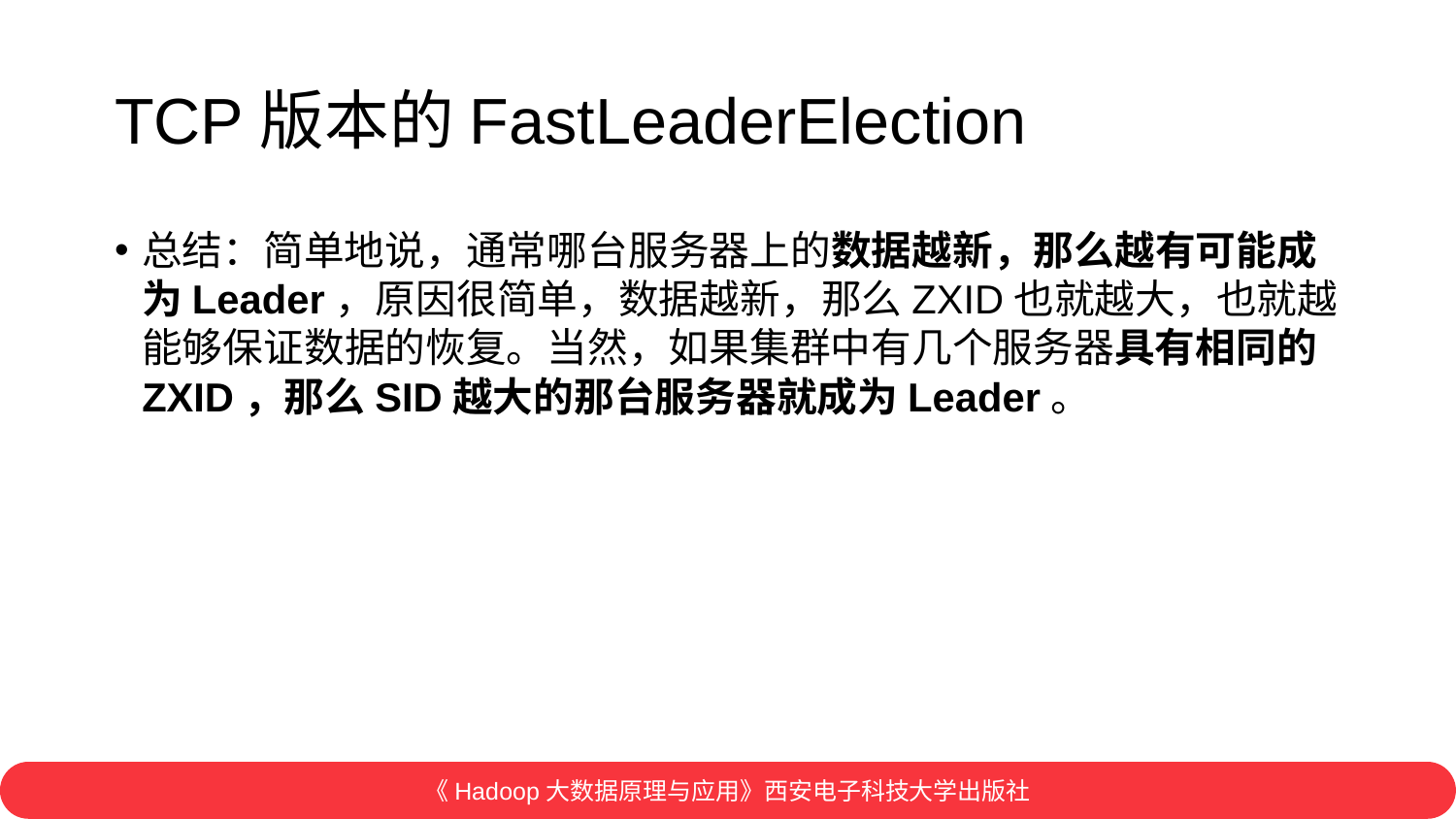

# TCP版本的FastLeaderElection
总结：简单地说，通常哪台服务器上的数据越新，那么越有可能成为Leader，原因很简单，数据越新，那么ZXID也就越大，也就越能够保证数据的恢复。当然，如果集群中有几个服务器具有相同的ZXID，那么SID越大的那台服务器就成为Leader。